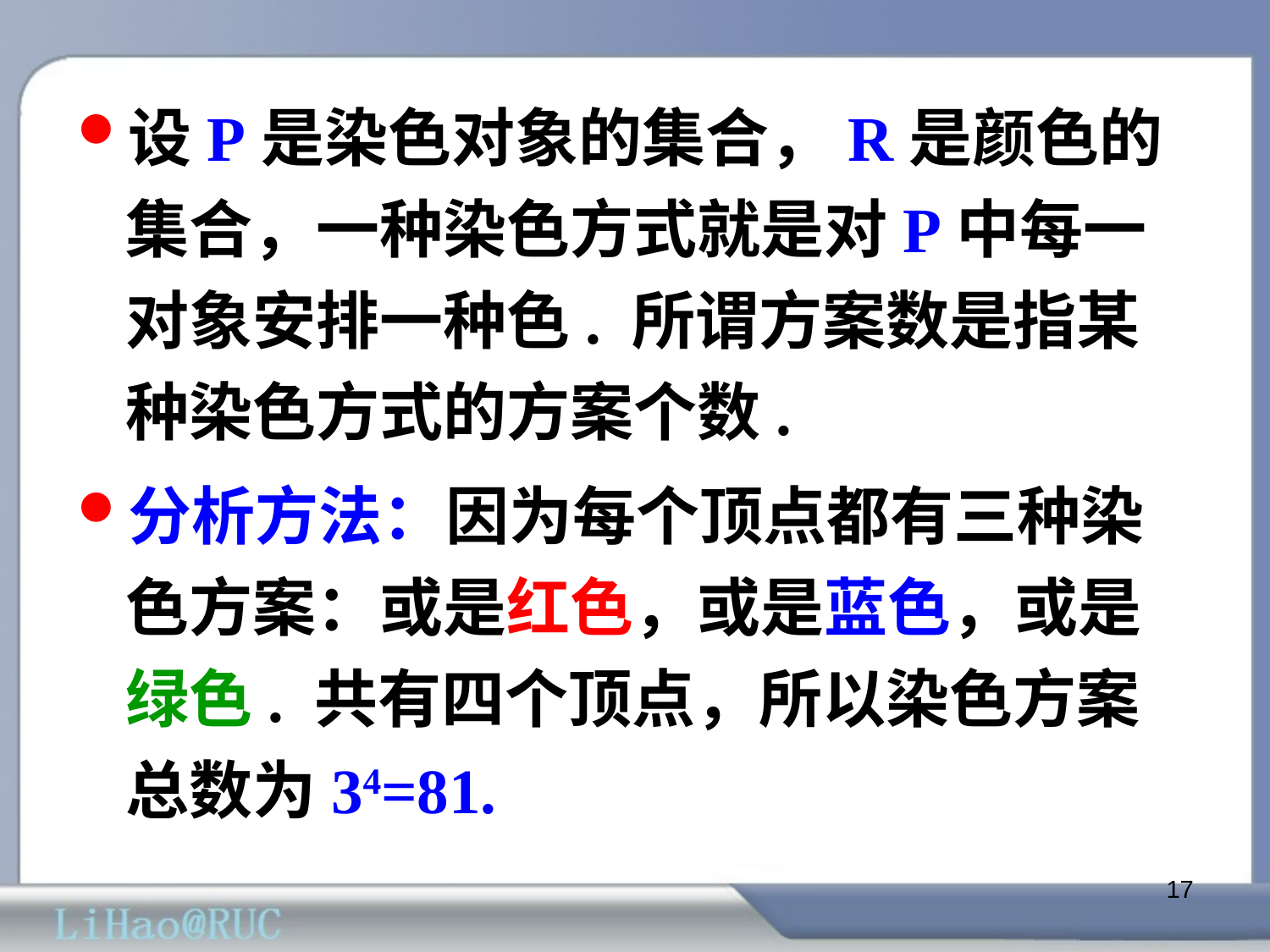

设P是染色对象的集合，R是颜色的集合，一种染色方式就是对P中每一对象安排一种色. 所谓方案数是指某种染色方式的方案个数.
分析方法：因为每个顶点都有三种染色方案：或是红色，或是蓝色，或是绿色. 共有四个顶点，所以染色方案总数为34=81.
17